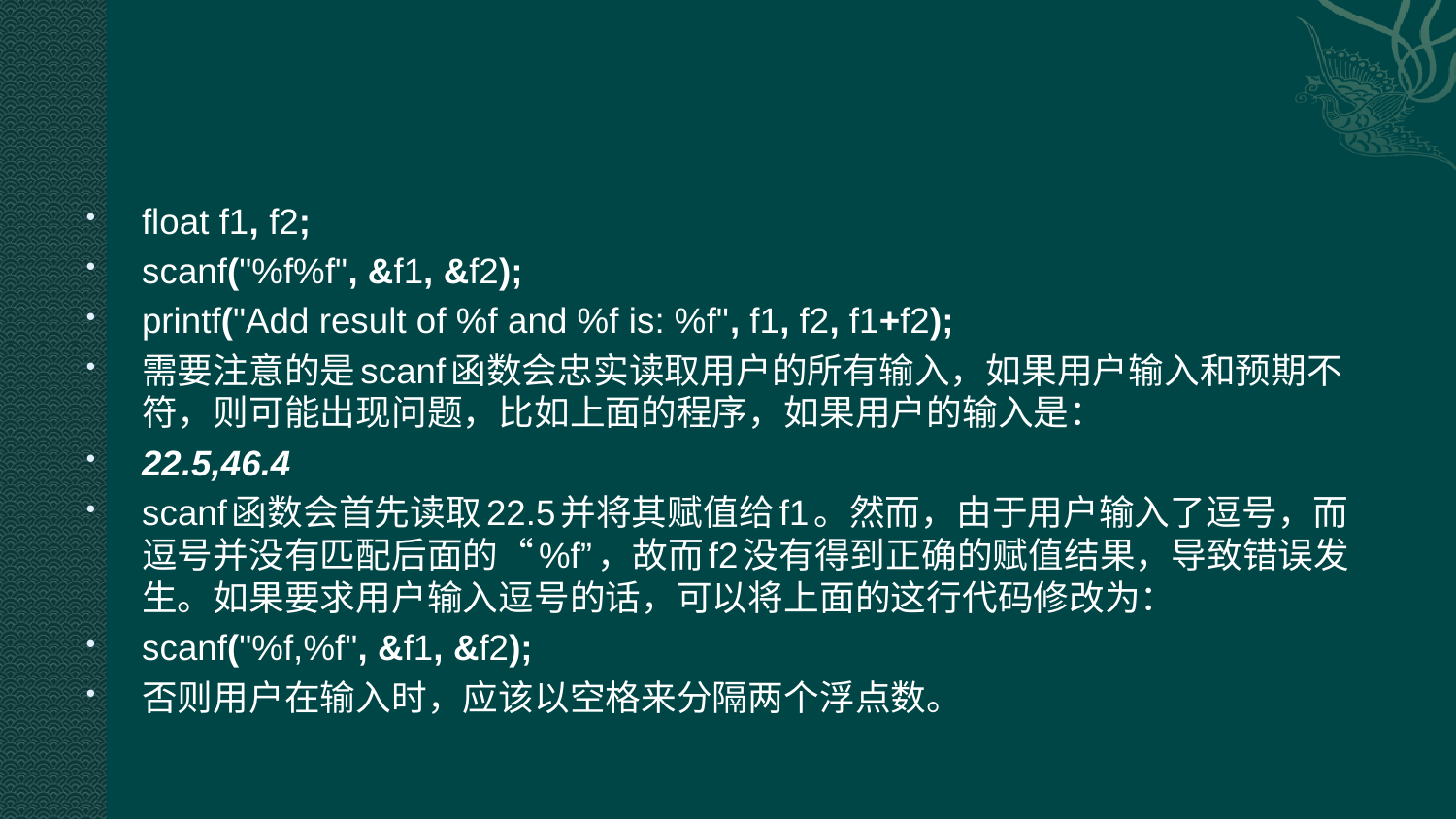

#
float f1, f2;
scanf("%f%f", &f1, &f2);
printf("Add result of %f and %f is: %f", f1, f2, f1+f2);
需要注意的是scanf函数会忠实读取用户的所有输入，如果用户输入和预期不符，则可能出现问题，比如上面的程序，如果用户的输入是：
22.5,46.4
scanf函数会首先读取22.5并将其赋值给f1。然而，由于用户输入了逗号，而逗号并没有匹配后面的“%f”，故而f2没有得到正确的赋值结果，导致错误发生。如果要求用户输入逗号的话，可以将上面的这行代码修改为：
scanf("%f,%f", &f1, &f2);
否则用户在输入时，应该以空格来分隔两个浮点数。